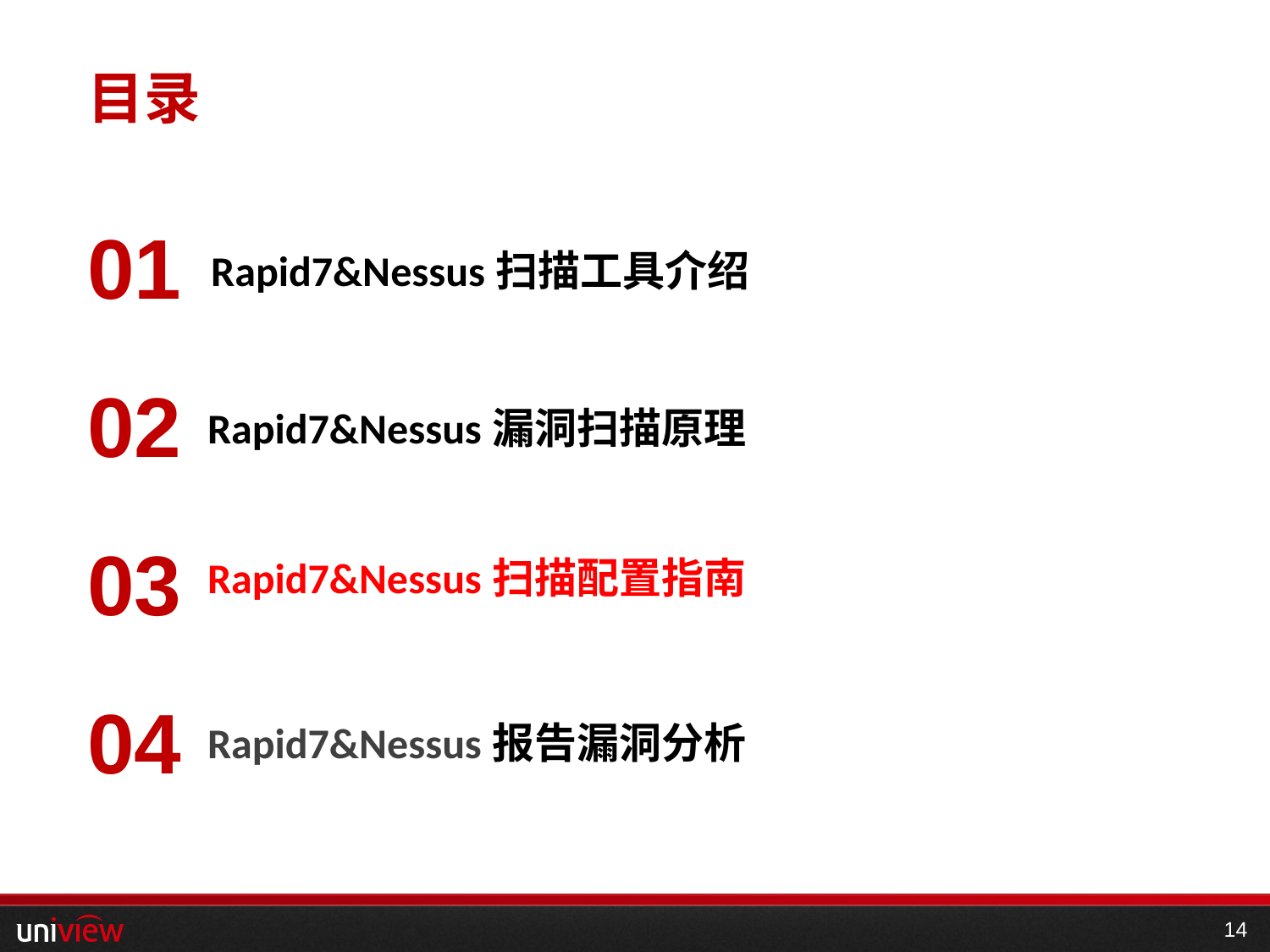

# 目录
01
Rapid7&Nessus扫描工具介绍
02
Rapid7&Nessus漏洞扫描原理
03
Rapid7&Nessus扫描配置指南
04
Rapid7&Nessus报告漏洞分析